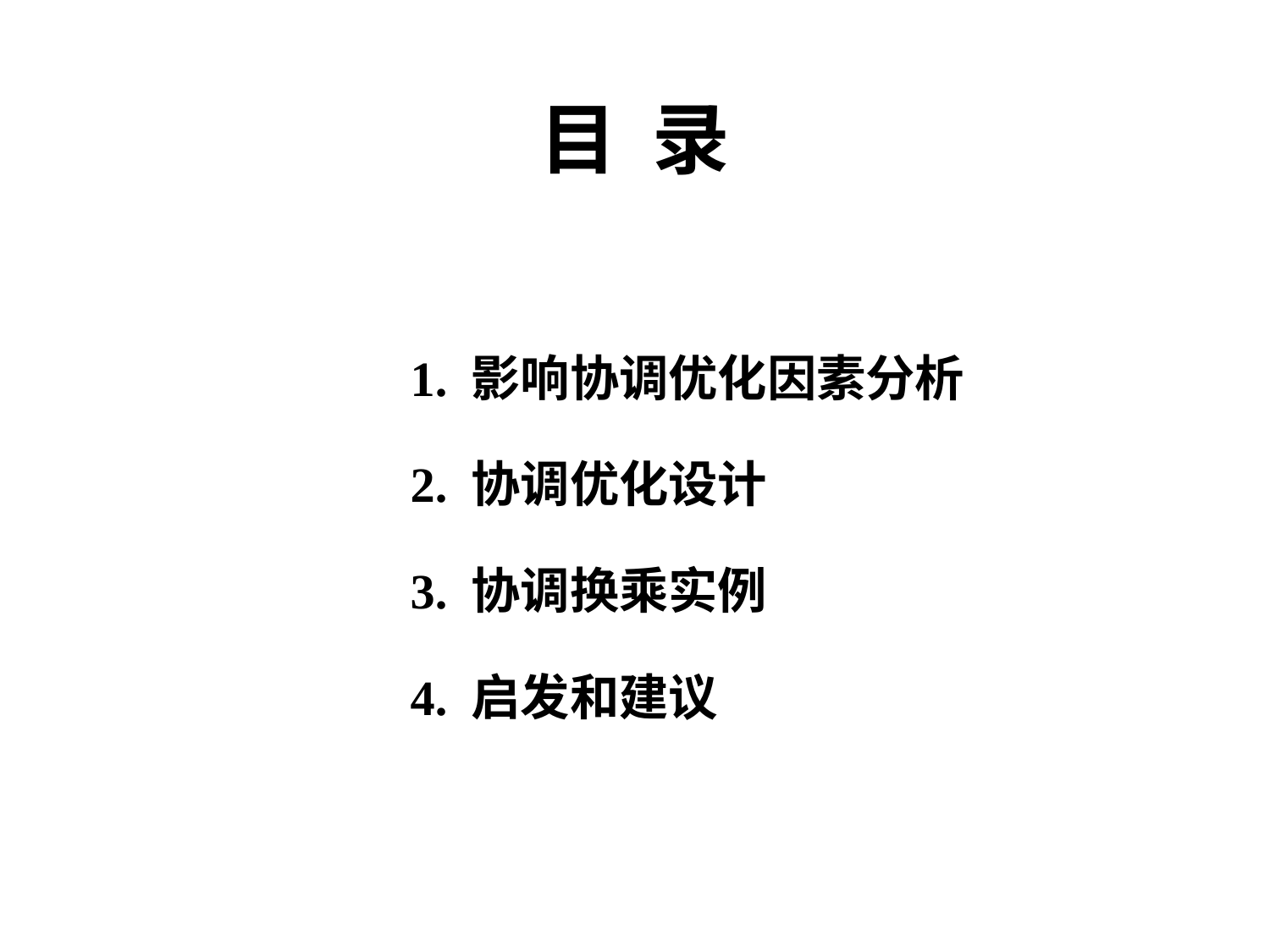

# 目  录
1. 影响协调优化因素分析
2. 协调优化设计
3. 协调换乘实例
4. 启发和建议